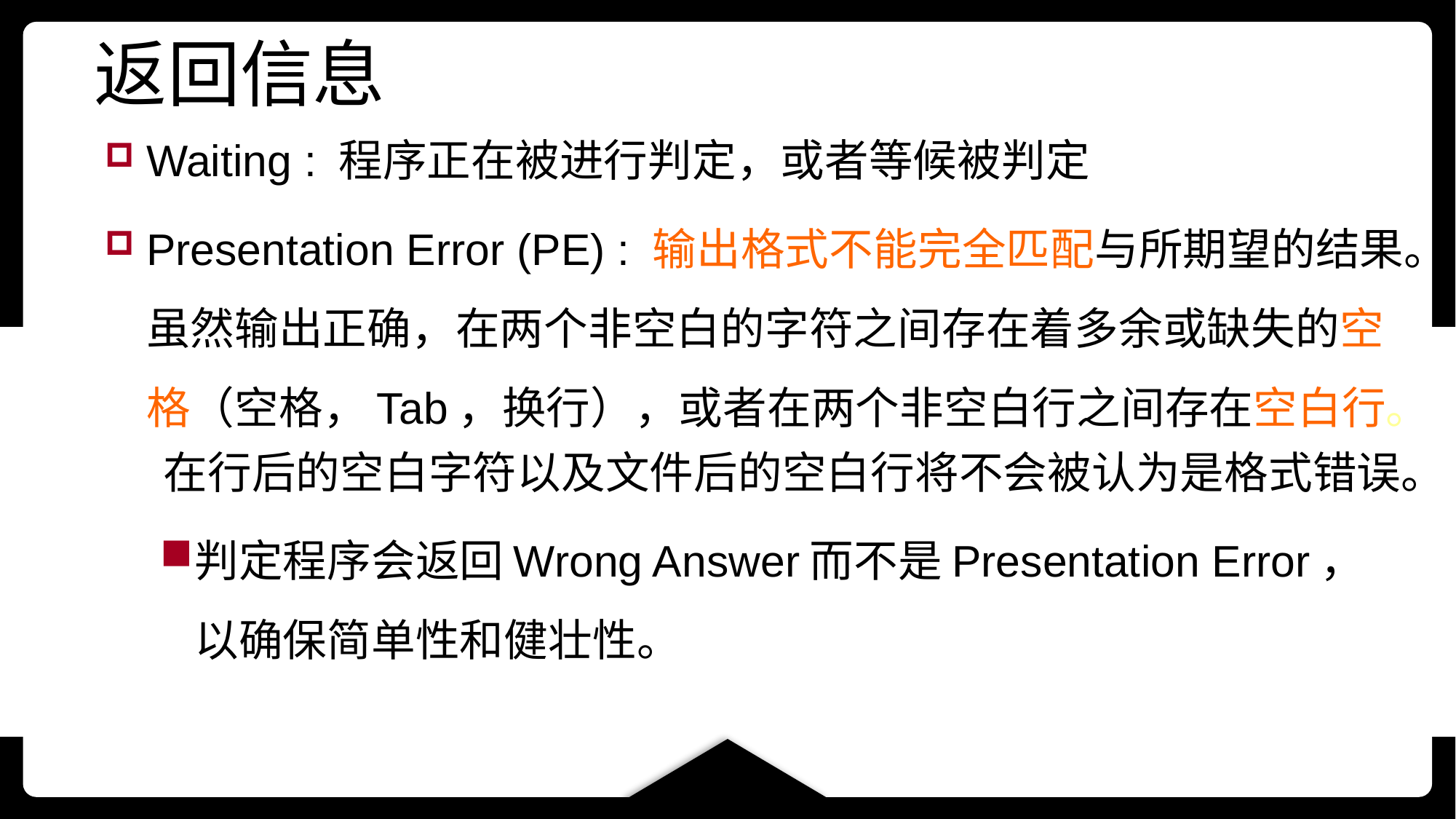

# 返回信息
Waiting : 程序正在被进行判定，或者等候被判定
Presentation Error (PE) : 输出格式不能完全匹配与所期望的结果。虽然输出正确，在两个非空白的字符之间存在着多余或缺失的空格（空格，Tab，换行），或者在两个非空白行之间存在空白行。
     在行后的空白字符以及文件后的空白行将不会被认为是格式错误。
判定程序会返回Wrong Answer而不是Presentation Error，以确保简单性和健壮性。